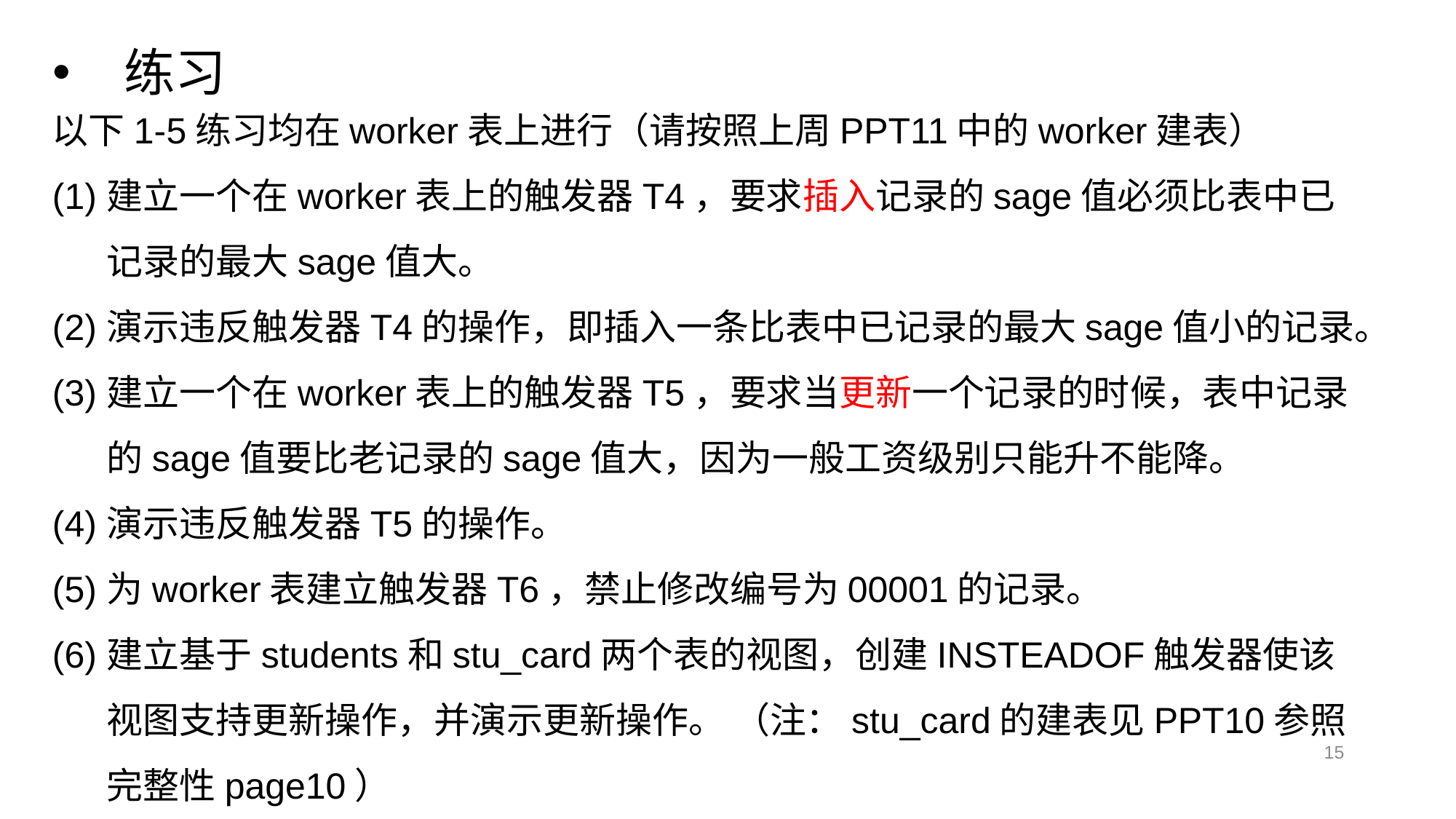

# 练习
以下1-5练习均在worker表上进行（请按照上周PPT11中的worker建表）
建立一个在worker表上的触发器T4，要求插入记录的sage值必须比表中已记录的最大sage值大。
演示违反触发器T4的操作，即插入一条比表中已记录的最大sage值小的记录。
建立一个在worker表上的触发器T5，要求当更新一个记录的时候，表中记录的sage值要比老记录的sage值大，因为一般工资级别只能升不能降。
演示违反触发器T5的操作。
为worker表建立触发器T6，禁止修改编号为00001的记录。
建立基于students和stu_card两个表的视图，创建INSTEADOF触发器使该视图支持更新操作，并演示更新操作。 （注：stu_card的建表见PPT10参照完整性page10）
15